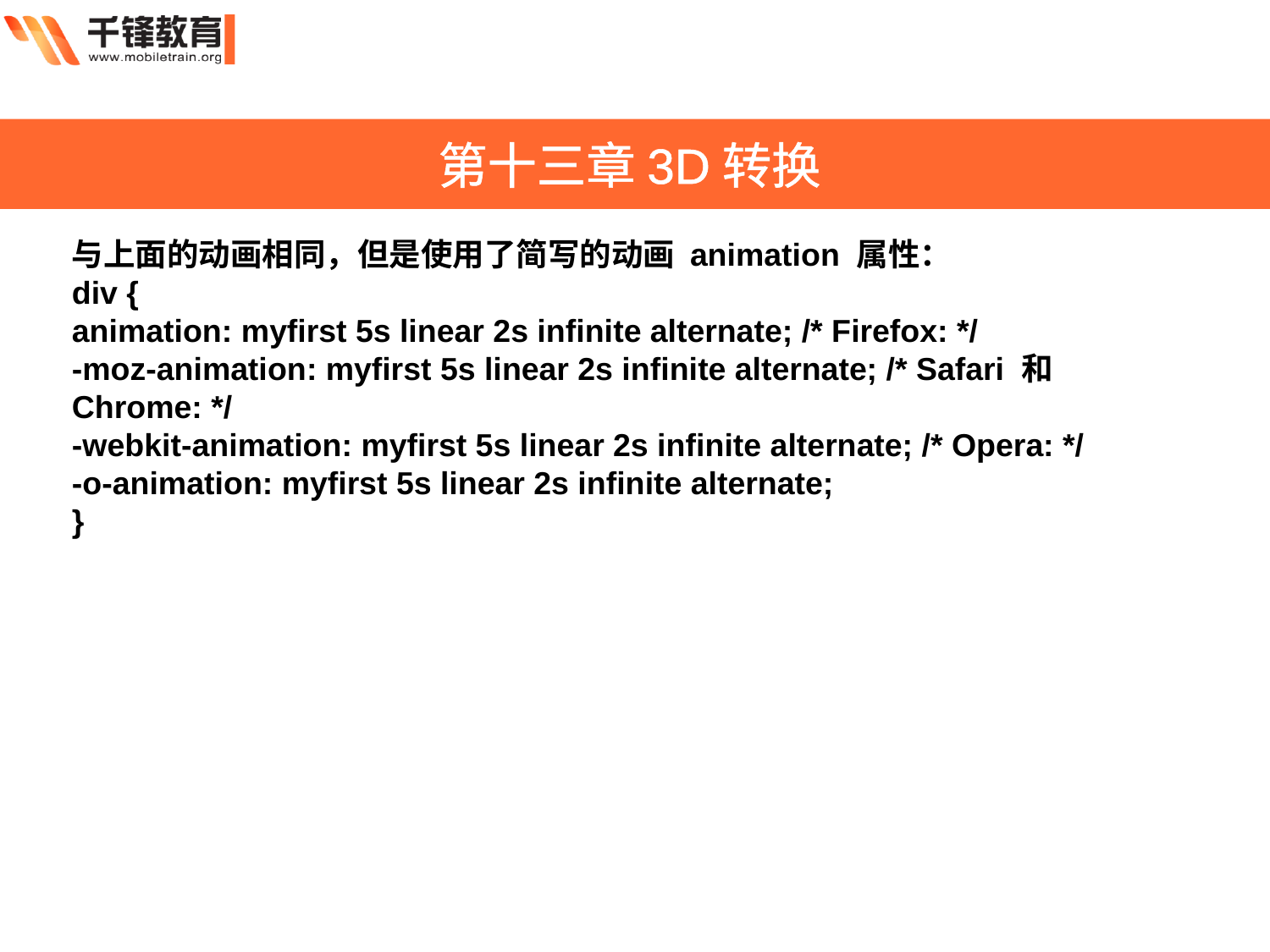

第十三章3D转换
与上面的动画相同，但是使用了简写的动画 animation 属性：
div {
animation: myfirst 5s linear 2s infinite alternate; /* Firefox: */
-moz-animation: myfirst 5s linear 2s infinite alternate; /* Safari 和 Chrome: */
-webkit-animation: myfirst 5s linear 2s infinite alternate; /* Opera: */
-o-animation: myfirst 5s linear 2s infinite alternate;
}